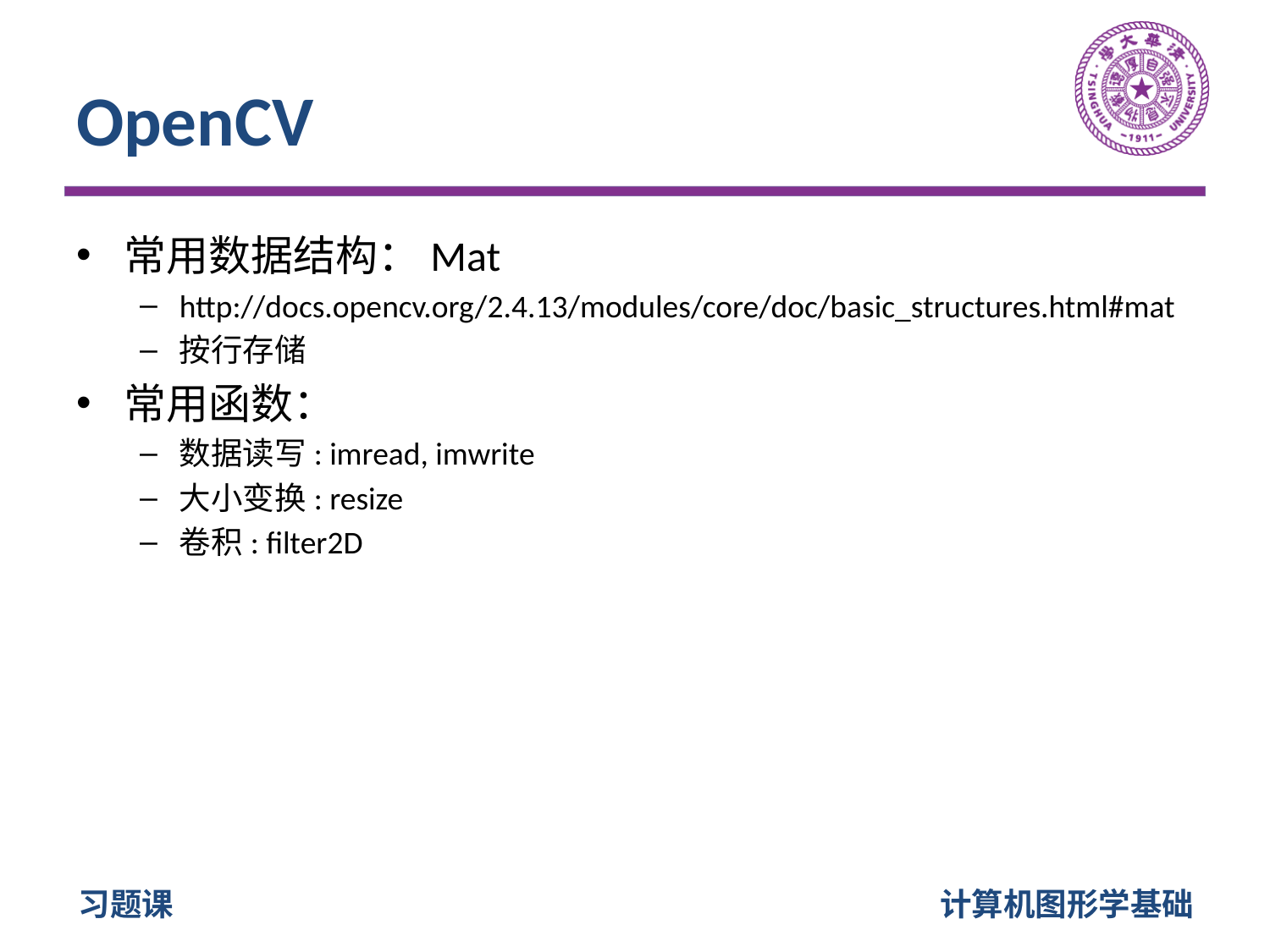

# OpenCV
常用数据结构：Mat
http://docs.opencv.org/2.4.13/modules/core/doc/basic_structures.html#mat
按行存储
常用函数：
数据读写: imread, imwrite
大小变换: resize
卷积: filter2D